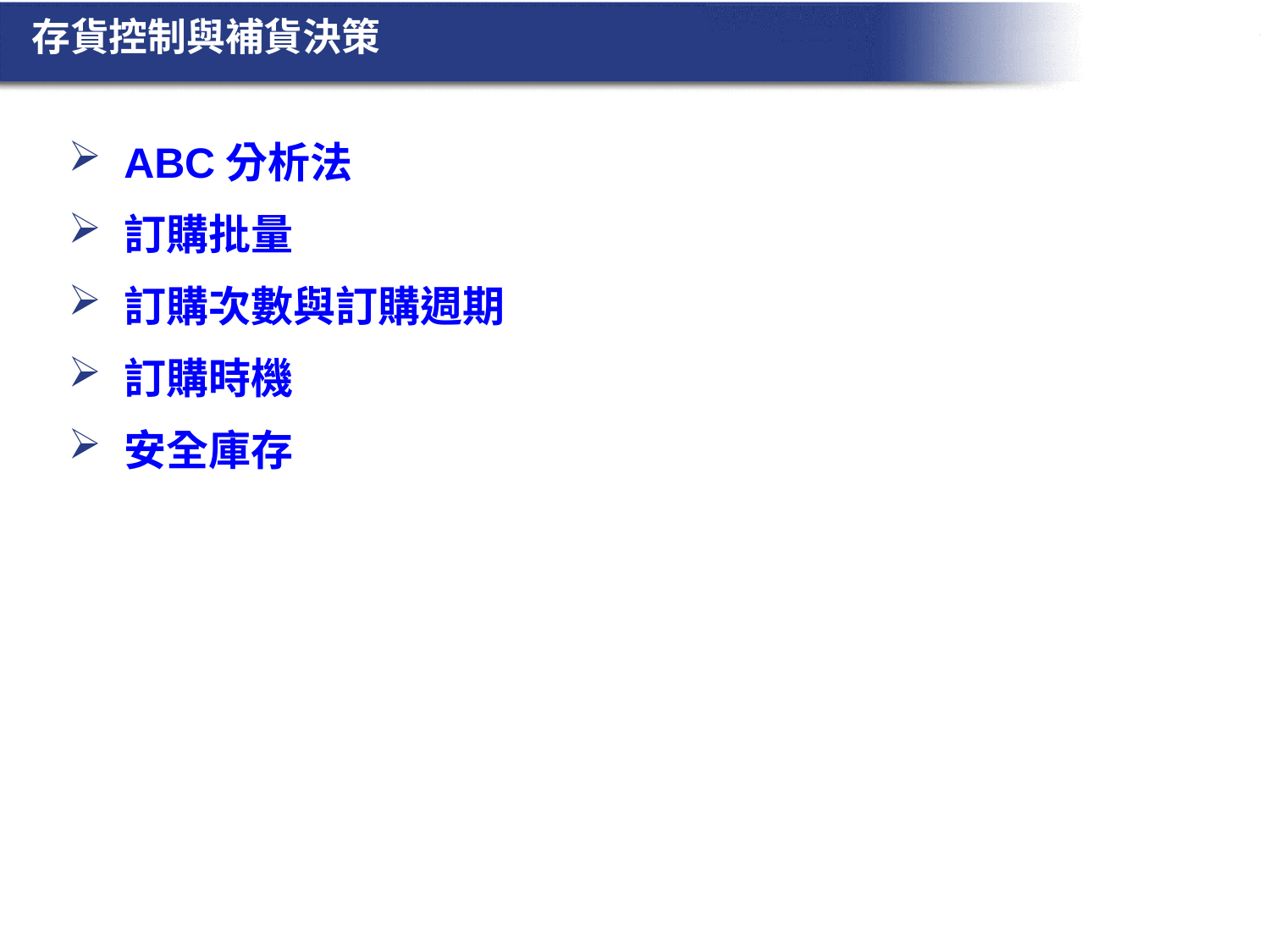

# 存貨控制與補貨決策
ABC分析法
訂購批量
訂購次數與訂購週期
訂購時機
安全庫存